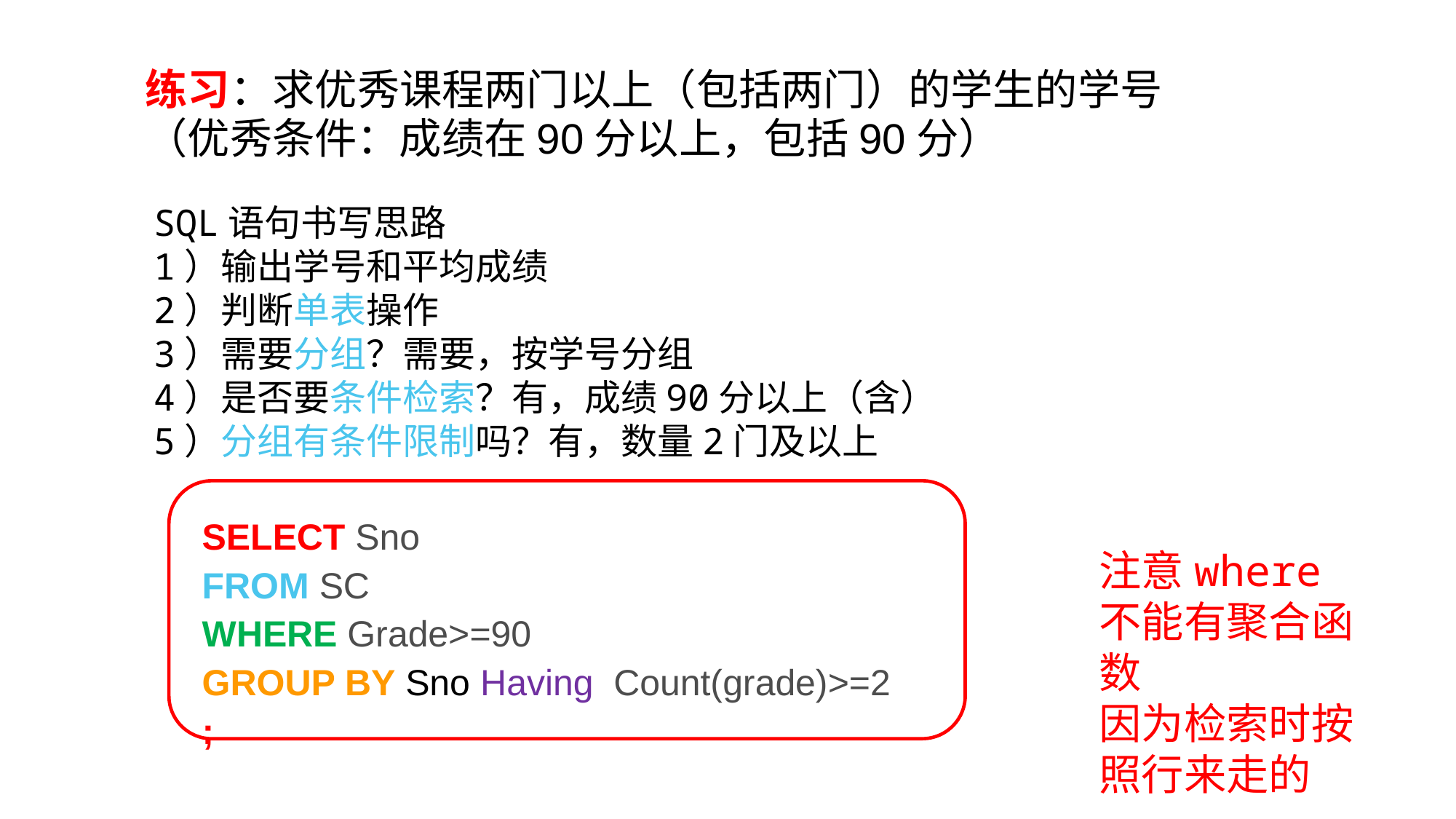

练习：求优秀课程两门以上（包括两门）的学生的学号（优秀条件：成绩在90分以上，包括90分）
SQL语句书写思路
1）输出学号和平均成绩
2）判断单表操作
3）需要分组？需要，按学号分组
4）是否要条件检索？有，成绩90分以上（含）
5）分组有条件限制吗？有，数量2门及以上

SELECT Sno
FROM SC
WHERE Grade>=90
GROUP BY Sno Having  Count(grade)>=2
;
注意where不能有聚合函数
因为检索时按照行来走的